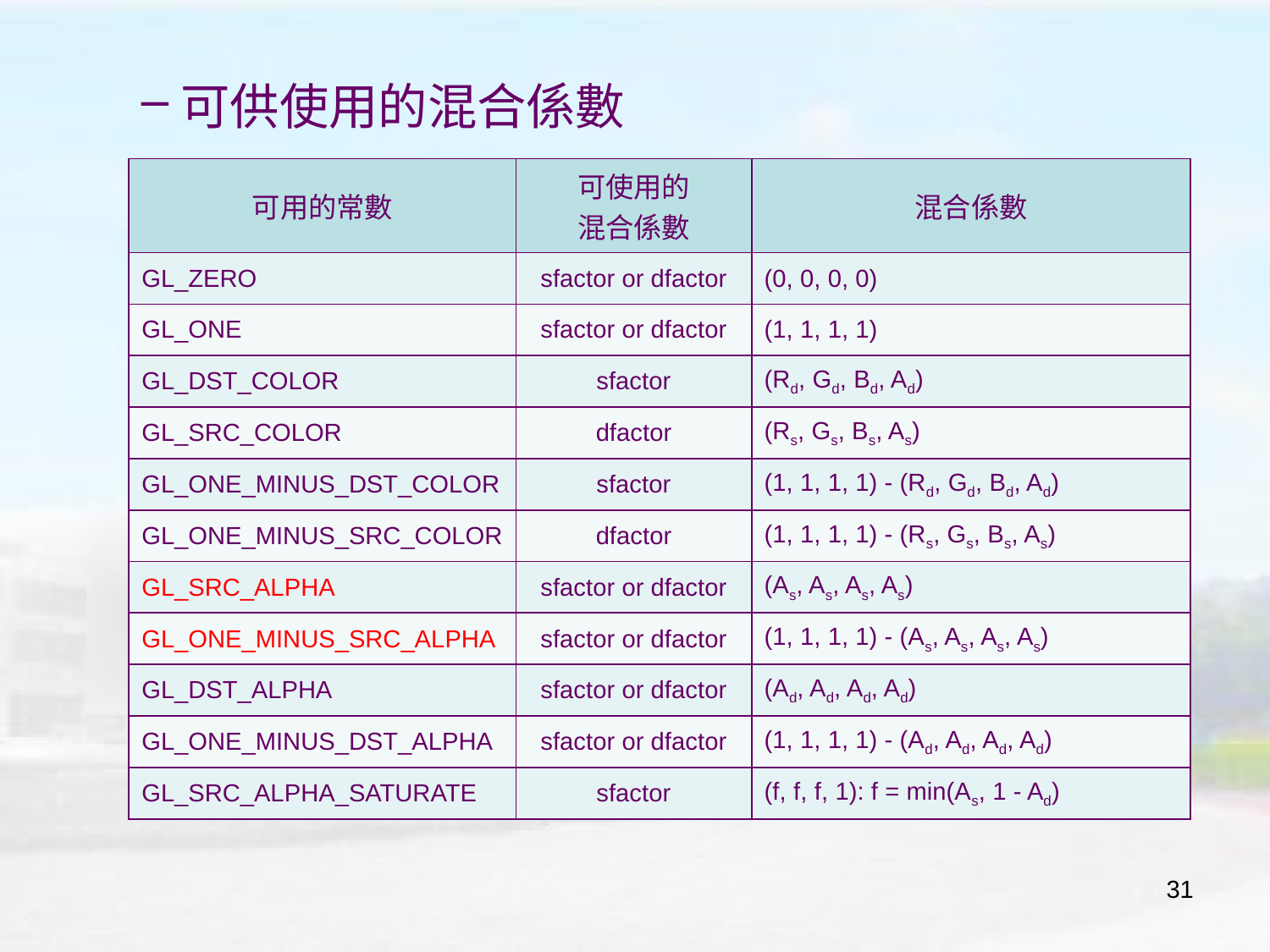

可供使用的混合係數
| 可用的常數 | 可使用的 混合係數 | 混合係數 |
| --- | --- | --- |
| GL\_ZERO | sfactor or dfactor | (0, 0, 0, 0) |
| GL\_ONE | sfactor or dfactor | (1, 1, 1, 1) |
| GL\_DST\_COLOR | sfactor | (Rd, Gd, Bd, Ad) |
| GL\_SRC\_COLOR | dfactor | (Rs, Gs, Bs, As) |
| GL\_ONE\_MINUS\_DST\_COLOR | sfactor | (1, 1, 1, 1) - (Rd, Gd, Bd, Ad) |
| GL\_ONE\_MINUS\_SRC\_COLOR | dfactor | (1, 1, 1, 1) - (Rs, Gs, Bs, As) |
| GL\_SRC\_ALPHA | sfactor or dfactor | (As, As, As, As) |
| GL\_ONE\_MINUS\_SRC\_ALPHA | sfactor or dfactor | (1, 1, 1, 1) - (As, As, As, As) |
| GL\_DST\_ALPHA | sfactor or dfactor | (Ad, Ad, Ad, Ad) |
| GL\_ONE\_MINUS\_DST\_ALPHA | sfactor or dfactor | (1, 1, 1, 1) - (Ad, Ad, Ad, Ad) |
| GL\_SRC\_ALPHA\_SATURATE | sfactor | (f, f, f, 1): f = min(As, 1 - Ad) |
31